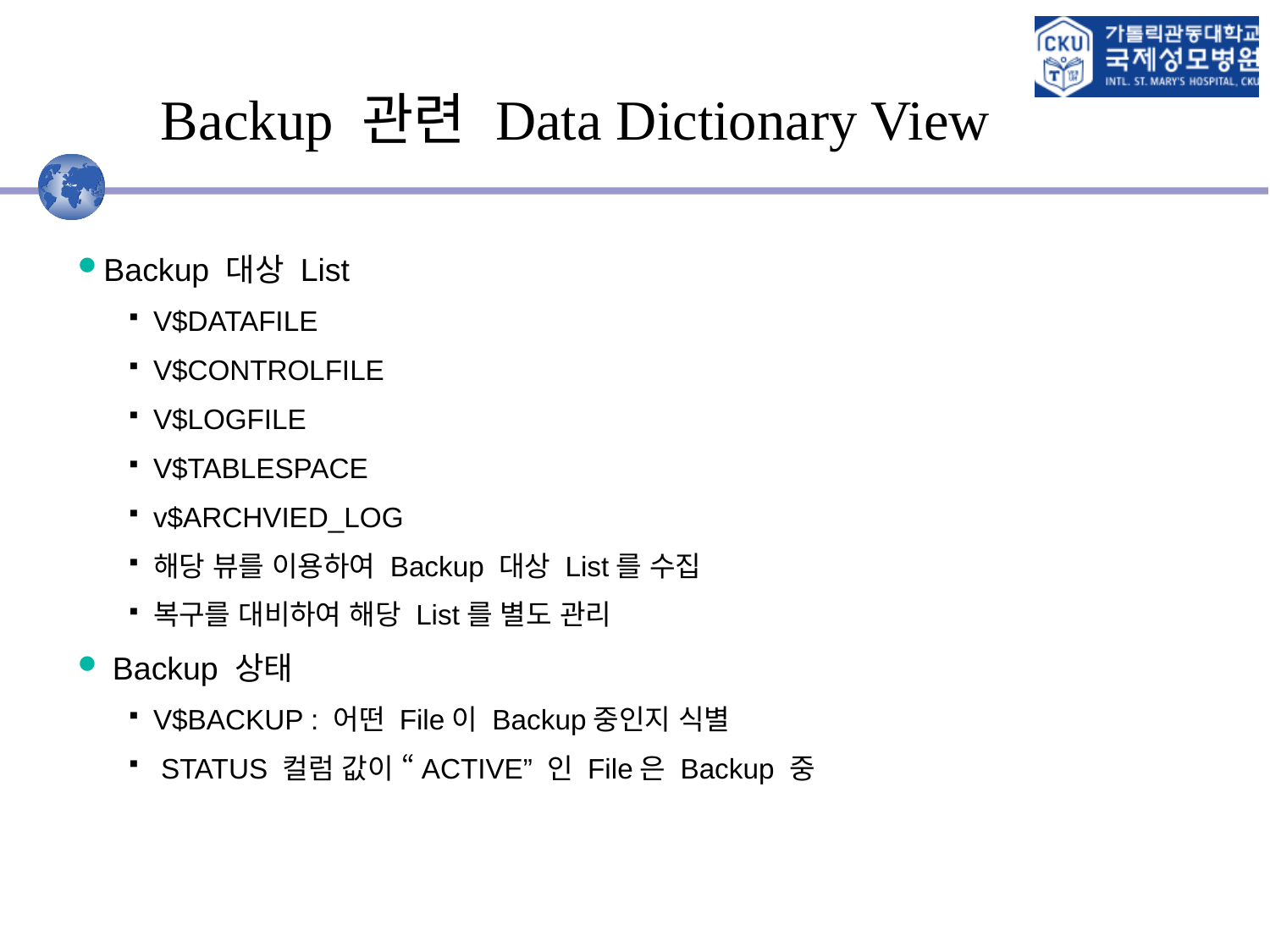

# Backup 관련 Data Dictionary View
Backup 대상 List
V$DATAFILE
V$CONTROLFILE
V$LOGFILE
V$TABLESPACE
v$ARCHVIED_LOG
해당 뷰를 이용하여 Backup 대상 List를 수집
복구를 대비하여 해당 List를 별도 관리
 Backup 상태
V$BACKUP : 어떤 File이 Backup중인지 식별
 STATUS 컬럼 값이 “ACTIVE” 인 File은 Backup 중